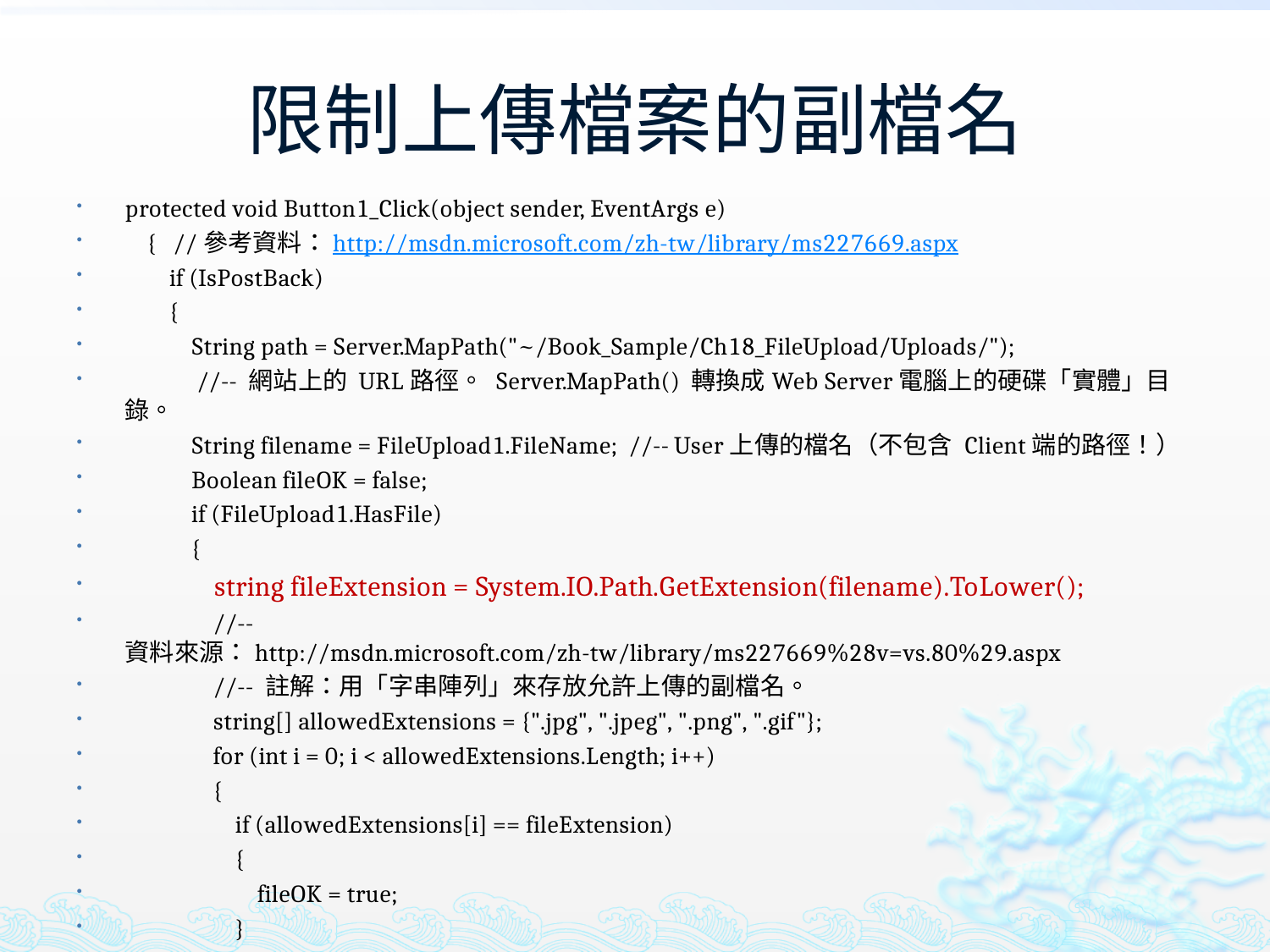

# 限制上傳檔案的副檔名
protected void Button1_Click(object sender, EventArgs e)
    {   //參考資料：http://msdn.microsoft.com/zh-tw/library/ms227669.aspx
        if (IsPostBack)
        {
            String path = Server.MapPath("~/Book_Sample/Ch18_FileUpload/Uploads/");
             //-- 網站上的 URL路徑。 Server.MapPath() 轉換成Web Server電腦上的硬碟「實體」目錄。
            String filename = FileUpload1.FileName;  //-- User上傳的檔名（不包含 Client端的路徑！）
            Boolean fileOK = false;
            if (FileUpload1.HasFile)
            {
                string fileExtension = System.IO.Path.GetExtension(filename).ToLower();
                //-- 資料來源：http://msdn.microsoft.com/zh-tw/library/ms227669%28v=vs.80%29.aspx
                //-- 註解：用「字串陣列」來存放允許上傳的副檔名。
                string[] allowedExtensions = {".jpg", ".jpeg", ".png", ".gif"};
                for (int i = 0; i < allowedExtensions.Length; i++)
                {
                    if (allowedExtensions[i] == fileExtension)
                    {
                        fileOK = true;
                    }
                }